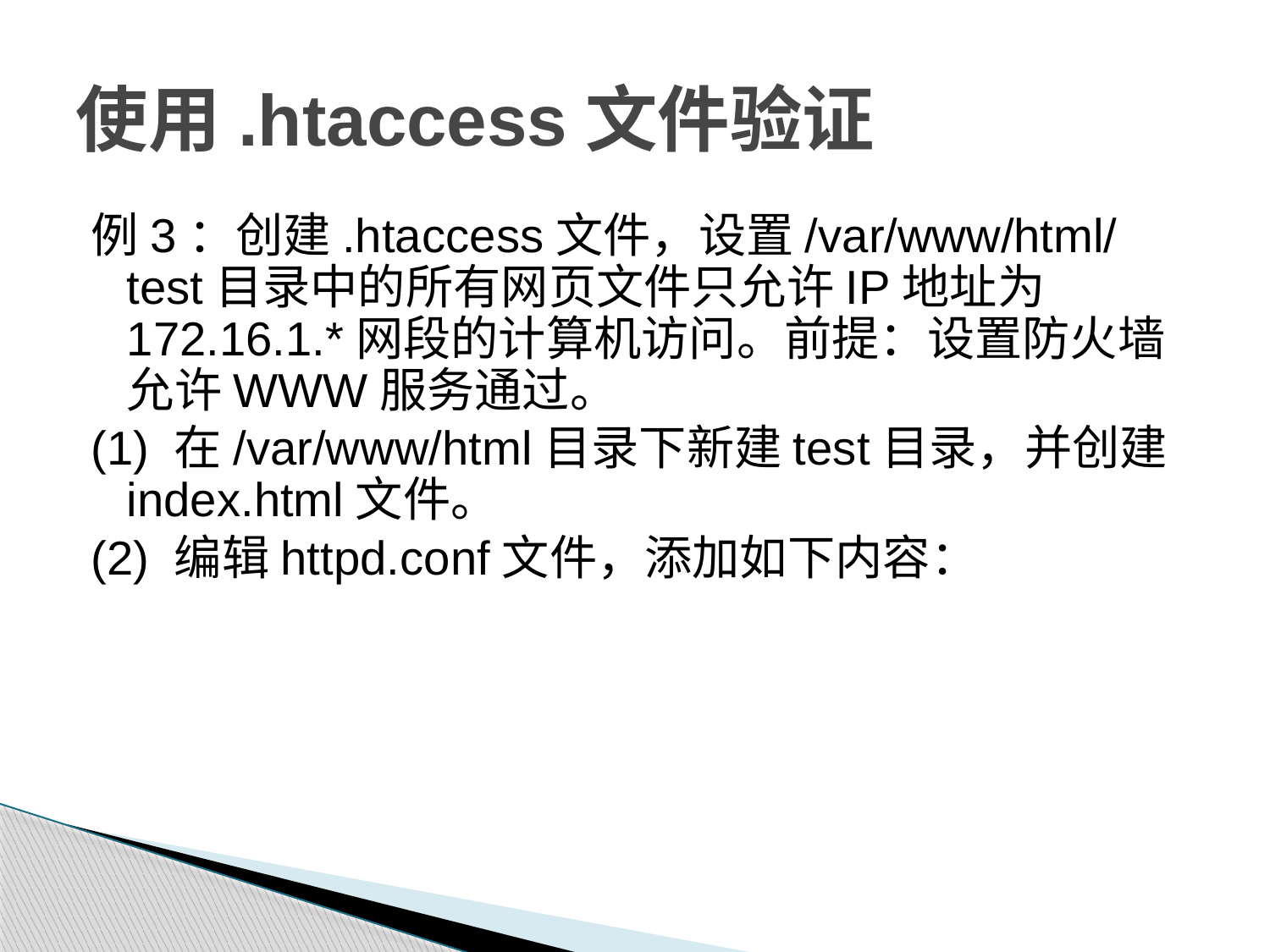

# 使用.htaccess文件验证
例3：创建.htaccess文件，设置/var/www/html/test目录中的所有网页文件只允许IP地址为172.16.1.*网段的计算机访问。前提：设置防火墙允许WWW服务通过。
(1) 在/var/www/html目录下新建test目录，并创建index.html文件。
(2) 编辑httpd.conf文件，添加如下内容：